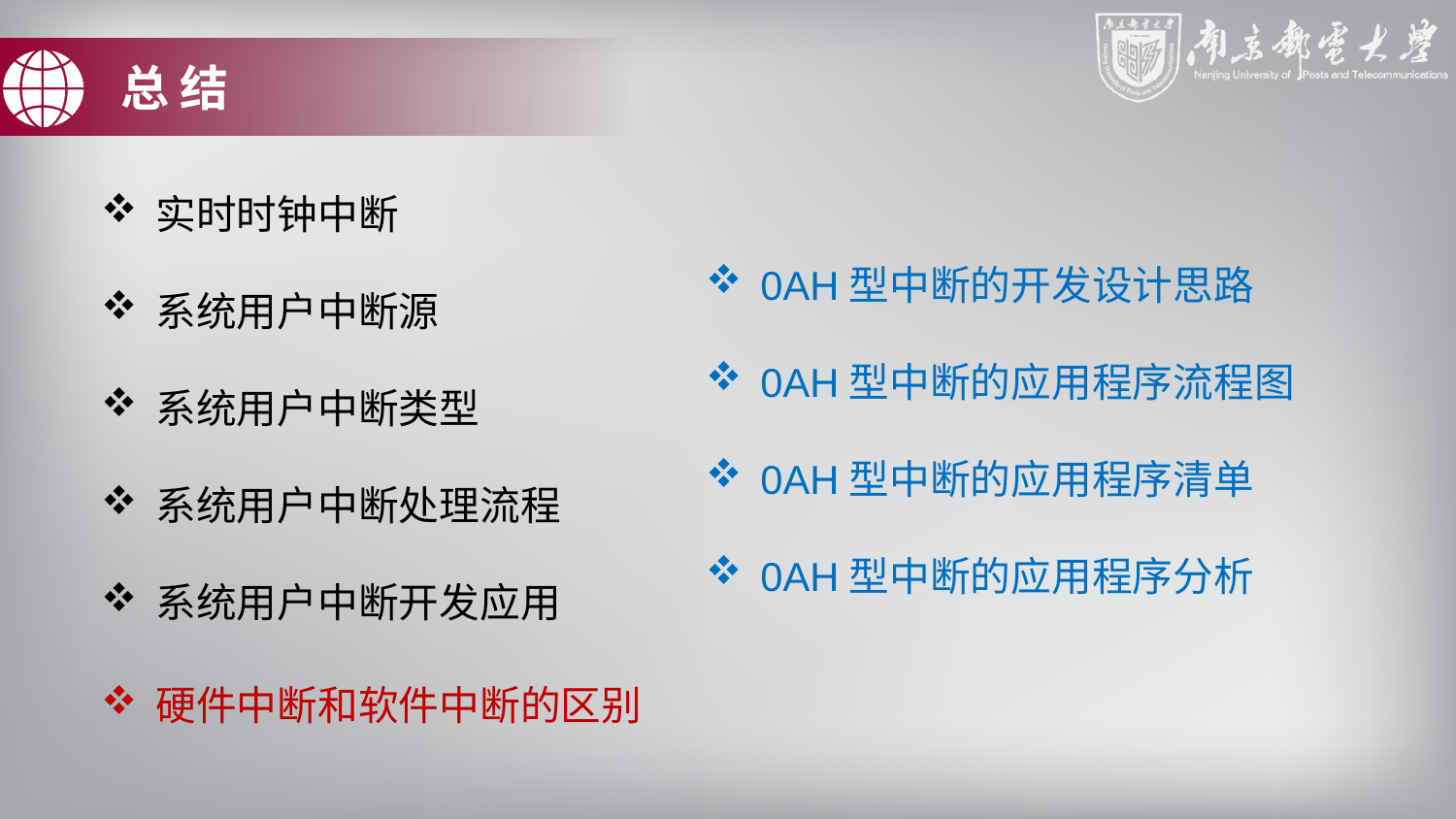

总 结
实时时钟中断

系统用户中断源

系统用户中断类型

系统用户中断处理流程

系统用户中断开发应用

0AH型中断的开发设计思路

0AH型中断的应用程序流程图

0AH型中断的应用程序清单

0AH型中断的应用程序分析

硬件中断和软件中断的区别